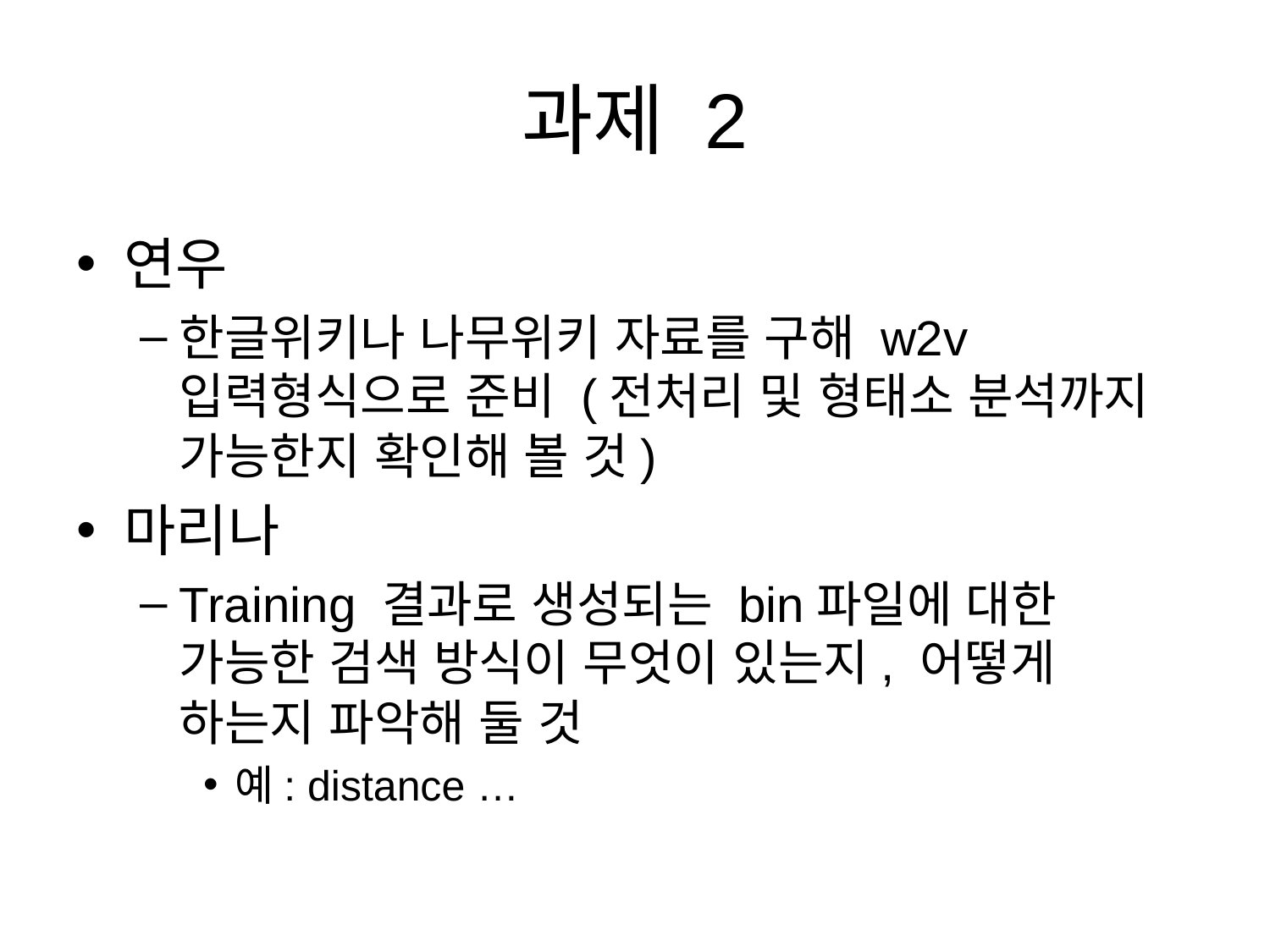

# 과제 2
연우
한글위키나 나무위키 자료를 구해 w2v입력형식으로 준비 (전처리 및 형태소 분석까지 가능한지 확인해 볼 것)
마리나
Training 결과로 생성되는 bin파일에 대한 가능한 검색 방식이 무엇이 있는지, 어떻게 하는지 파악해 둘 것
예: distance …